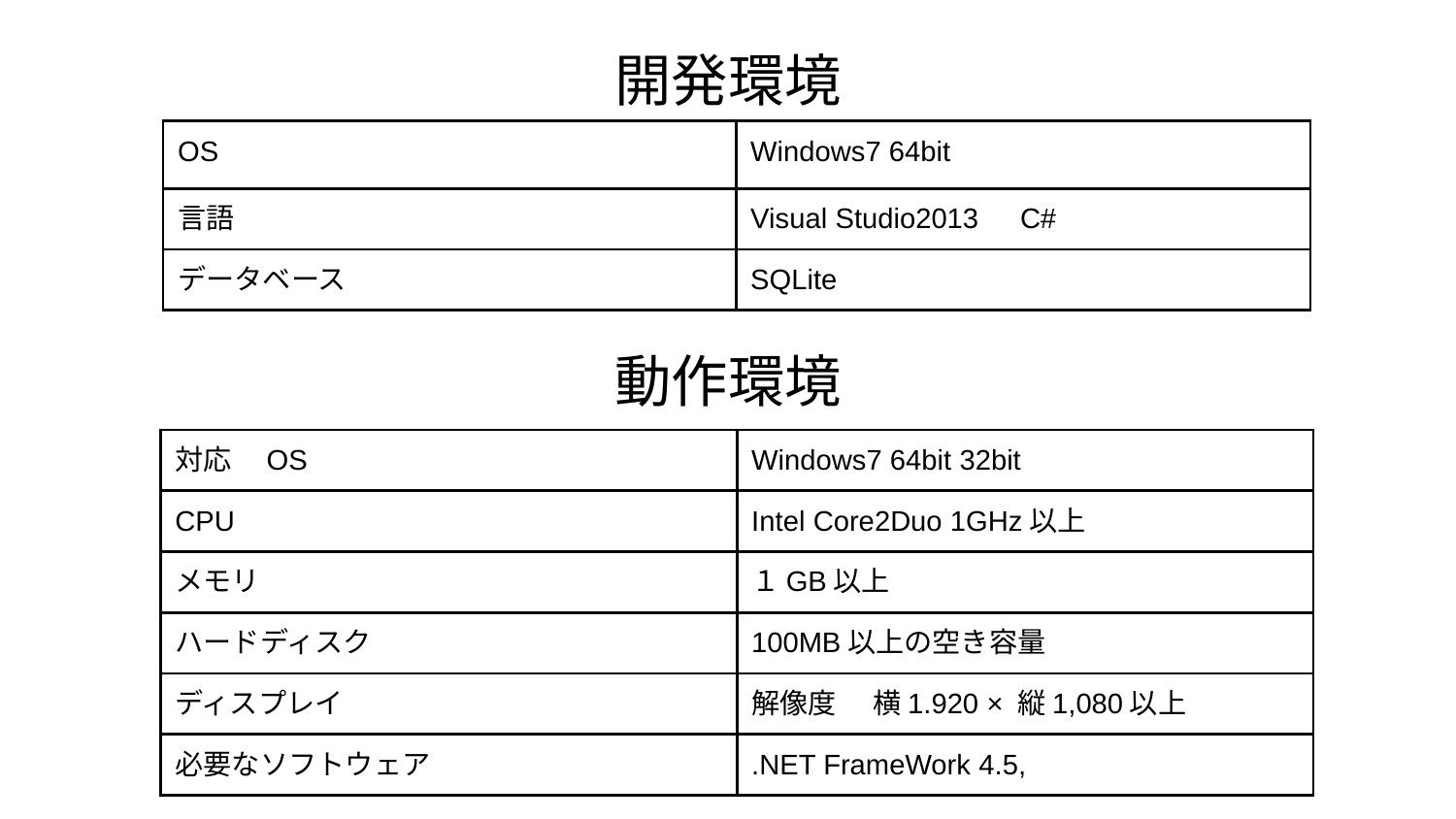

開発環境
| OS | Windows7 64bit |
| --- | --- |
| 言語 | Visual Studio2013　C# |
| データベース | SQLite |

動作環境
| 対応　OS | Windows7 64bit 32bit |
| --- | --- |
| CPU | Intel Core2Duo 1GHz以上 |
| メモリ | １GB以上 |
| ハードディスク | 100MB以上の空き容量 |
| ディスプレイ | 解像度　 横1.920 × 縦1,080以上 |
| 必要なソフトウェア | .NET FrameWork 4.5, |